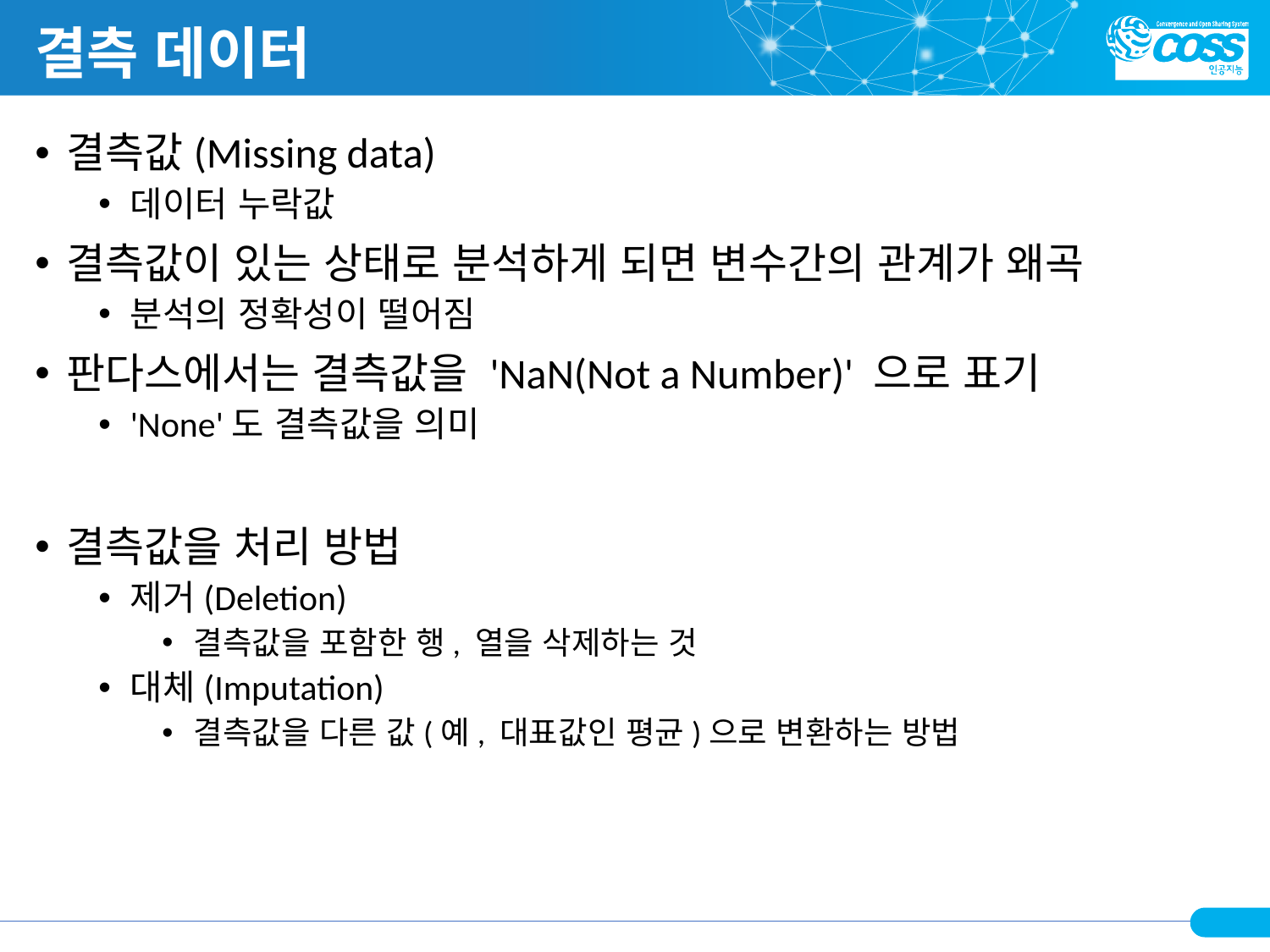

# 결측 데이터
결측값(Missing data)
데이터 누락값
결측값이 있는 상태로 분석하게 되면 변수간의 관계가 왜곡
분석의 정확성이 떨어짐
판다스에서는 결측값을 'NaN(Not a Number)' 으로 표기
'None'도 결측값을 의미

결측값을 처리 방법
제거(Deletion)
결측값을 포함한 행, 열을 삭제하는 것
대체(Imputation)
결측값을 다른 값(예, 대표값인 평균)으로 변환하는 방법